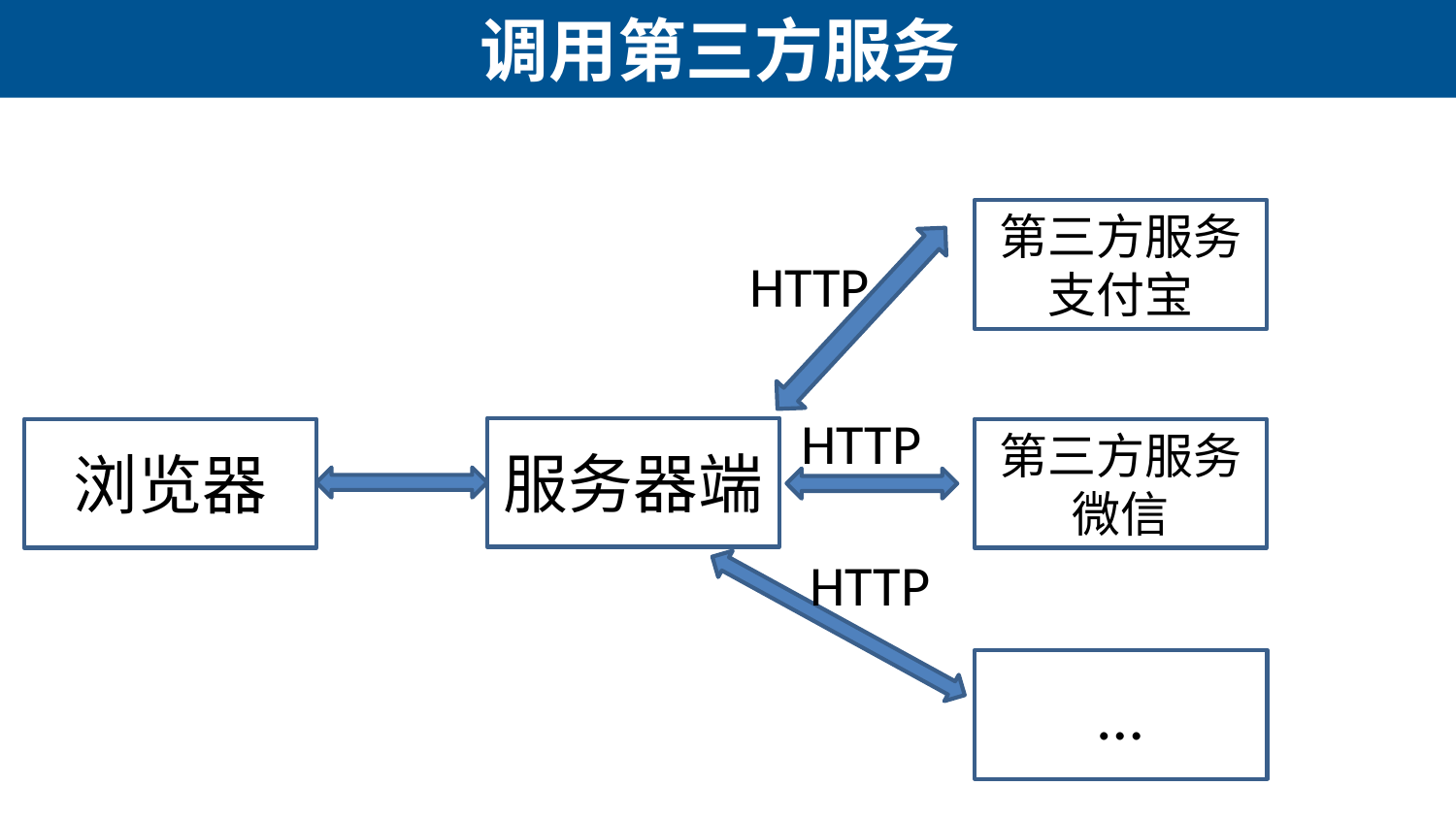

# 调用第三方服务
第三方服务
支付宝
HTTP

HTTP
服务器端
浏览器
第三方服务微信

HTTP

…